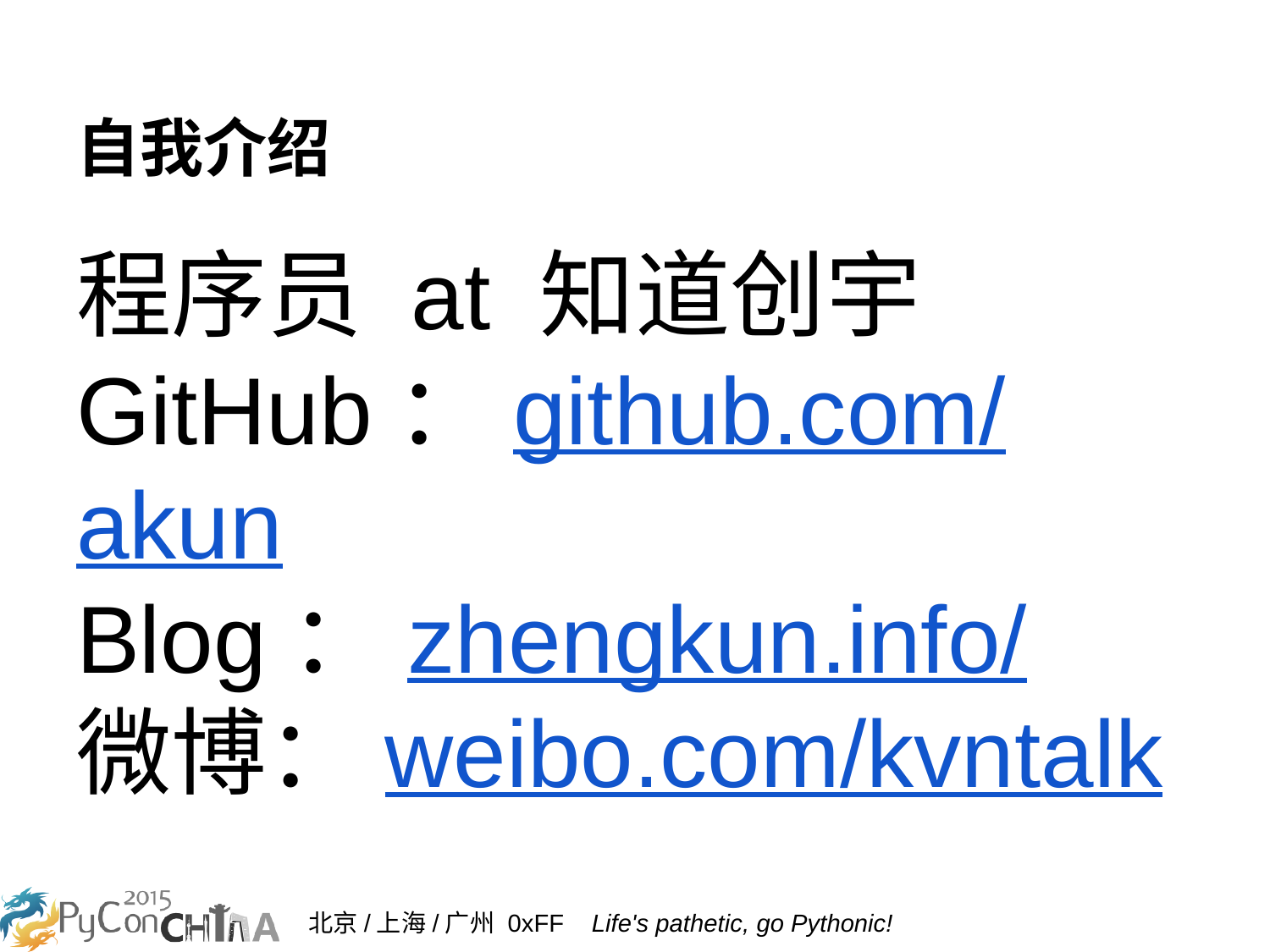

# 自我介绍
程序员 at 知道创宇
GitHub：github.com/akun
Blog：zhengkun.info/
微博：weibo.com/kvntalk